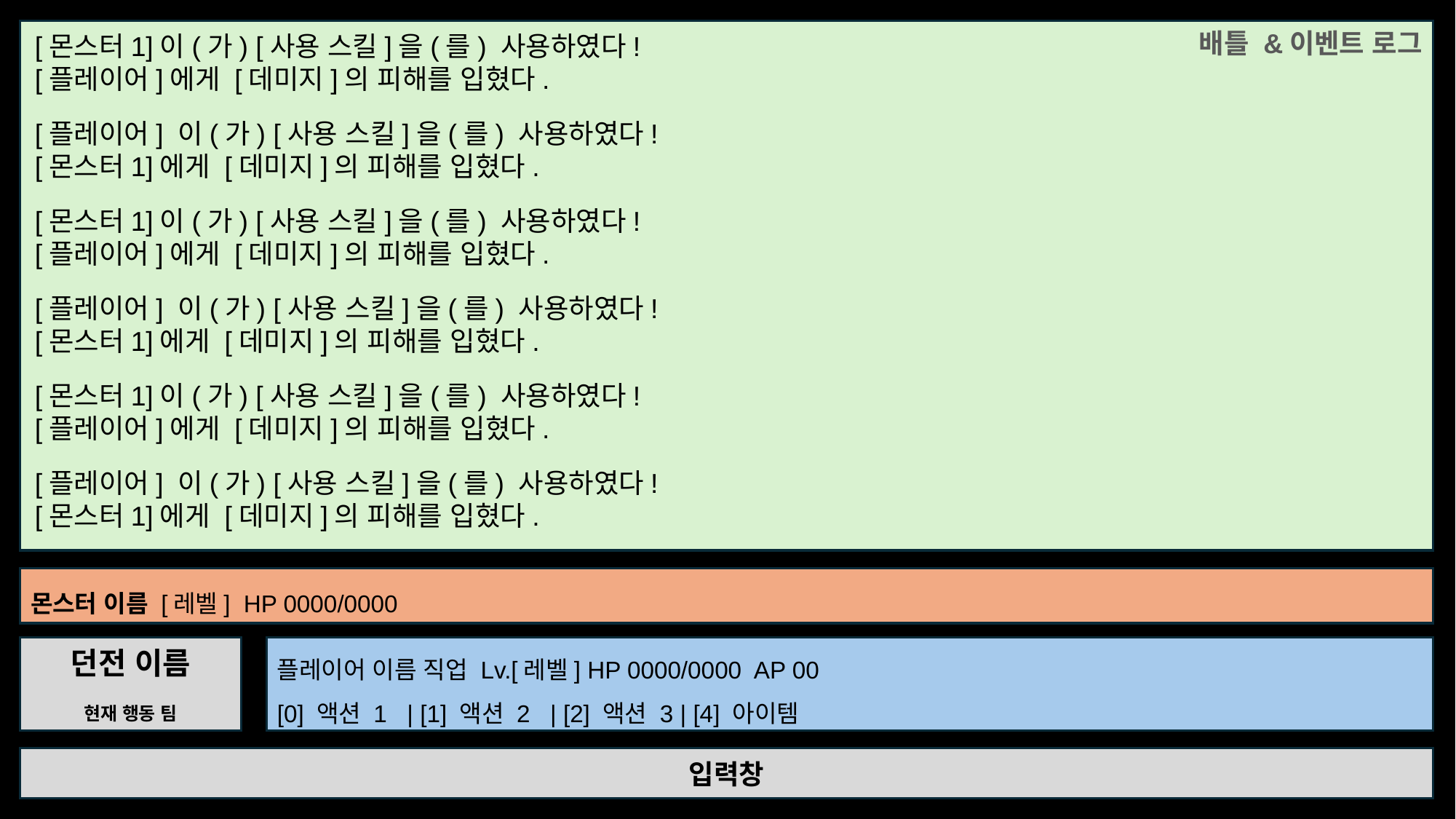

배틀 &이벤트 로그
[몬스터1]이(가) [사용 스킬]을(를) 사용하였다!
[플레이어]에게 [데미지]의 피해를 입혔다.
[플레이어] 이(가) [사용 스킬]을(를) 사용하였다!
[몬스터1]에게 [데미지]의 피해를 입혔다.
[몬스터1]이(가) [사용 스킬]을(를) 사용하였다!
[플레이어]에게 [데미지]의 피해를 입혔다.
[플레이어] 이(가) [사용 스킬]을(를) 사용하였다!
[몬스터1]에게 [데미지]의 피해를 입혔다.
[몬스터1]이(가) [사용 스킬]을(를) 사용하였다!
[플레이어]에게 [데미지]의 피해를 입혔다.
[플레이어] 이(가) [사용 스킬]을(를) 사용하였다!
[몬스터1]에게 [데미지]의 피해를 입혔다.
몬스터 이름 [레벨]  HP 0000/0000
던전 이름

현재 행동 팀
플레이어 이름 직업 Lv.[레벨] HP 0000/0000  AP 00
[0] 액션 1   | [1] 액션 2   | [2] 액션 3 | [4] 아이템
입력창